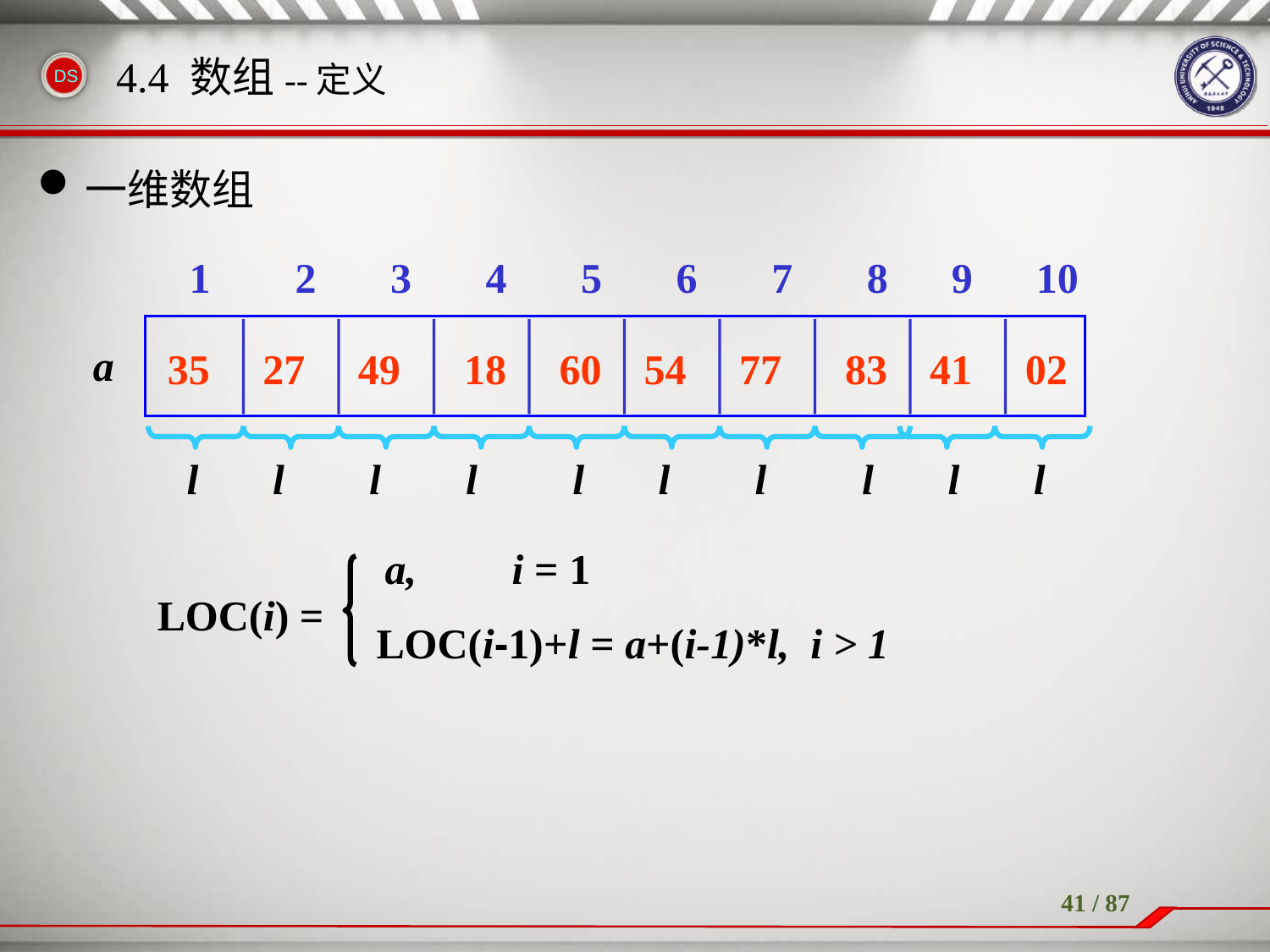

# 4.4 数组--定义
一维数组

1        2       3       4       5       6       7       8      9      10

a
35     27     49      18     60    54     77      83    41     02

l       l        l        l         l       l        l         l       l       l
a,         i = 1

LOC(i) =
LOC(i-1)+l = a+(i-1)*l,  i > 1